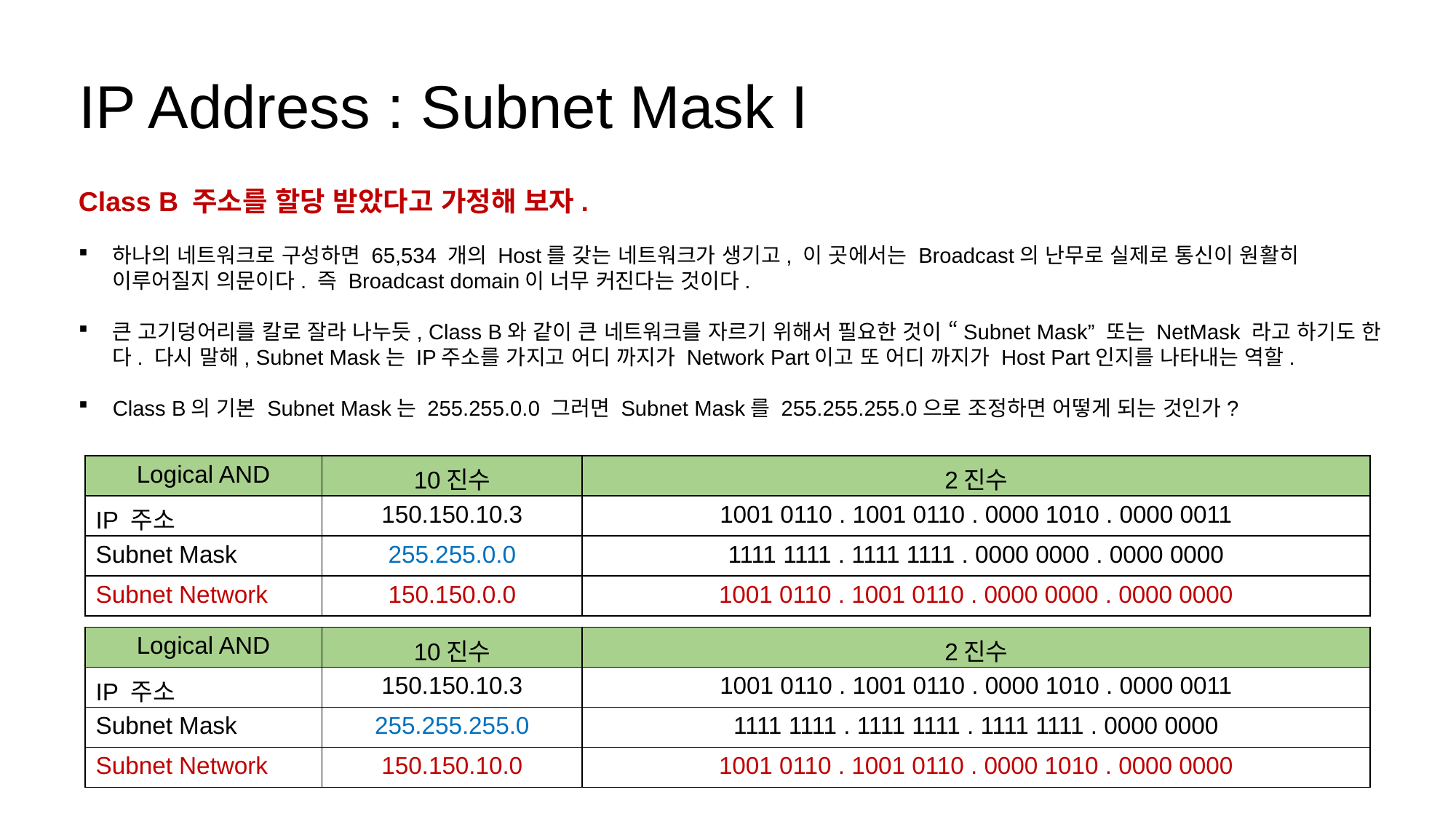

# IP Address : Subnet Mask I
Class B 주소를 할당 받았다고 가정해 보자.

하나의 네트워크로 구성하면 65,534 개의 Host를 갖는 네트워크가 생기고, 이 곳에서는 Broadcast의 난무로 실제로 통신이 원활히 이루어질지 의문이다. 즉 Broadcast domain이 너무 커진다는 것이다.

큰 고기덩어리를 칼로 잘라 나누듯, Class B와 같이 큰 네트워크를 자르기 위해서 필요한 것이 “Subnet Mask” 또는 NetMask 라고 하기도 한다. 다시 말해, Subnet Mask는 IP주소를 가지고 어디 까지가 Network Part이고 또 어디 까지가 Host Part인지를 나타내는 역할.

Class B의 기본 Subnet Mask는 255.255.0.0 그러면 Subnet Mask를 255.255.255.0으로 조정하면 어떻게 되는 것인가?
| Logical AND | 10진수 | 2진수 |
| --- | --- | --- |
| IP 주소 | 150.150.10.3 | 1001 0110 . 1001 0110 . 0000 1010 . 0000 0011 |
| Subnet Mask | 255.255.0.0 | 1111 1111 . 1111 1111 . 0000 0000 . 0000 0000 |
| Subnet Network | 150.150.0.0 | 1001 0110 . 1001 0110 . 0000 0000 . 0000 0000 |
| Logical AND | 10진수 | 2진수 |
| --- | --- | --- |
| IP 주소 | 150.150.10.3 | 1001 0110 . 1001 0110 . 0000 1010 . 0000 0011 |
| Subnet Mask | 255.255.255.0 | 1111 1111 . 1111 1111 . 1111 1111 . 0000 0000 |
| Subnet Network | 150.150.10.0 | 1001 0110 . 1001 0110 . 0000 1010 . 0000 0000 |